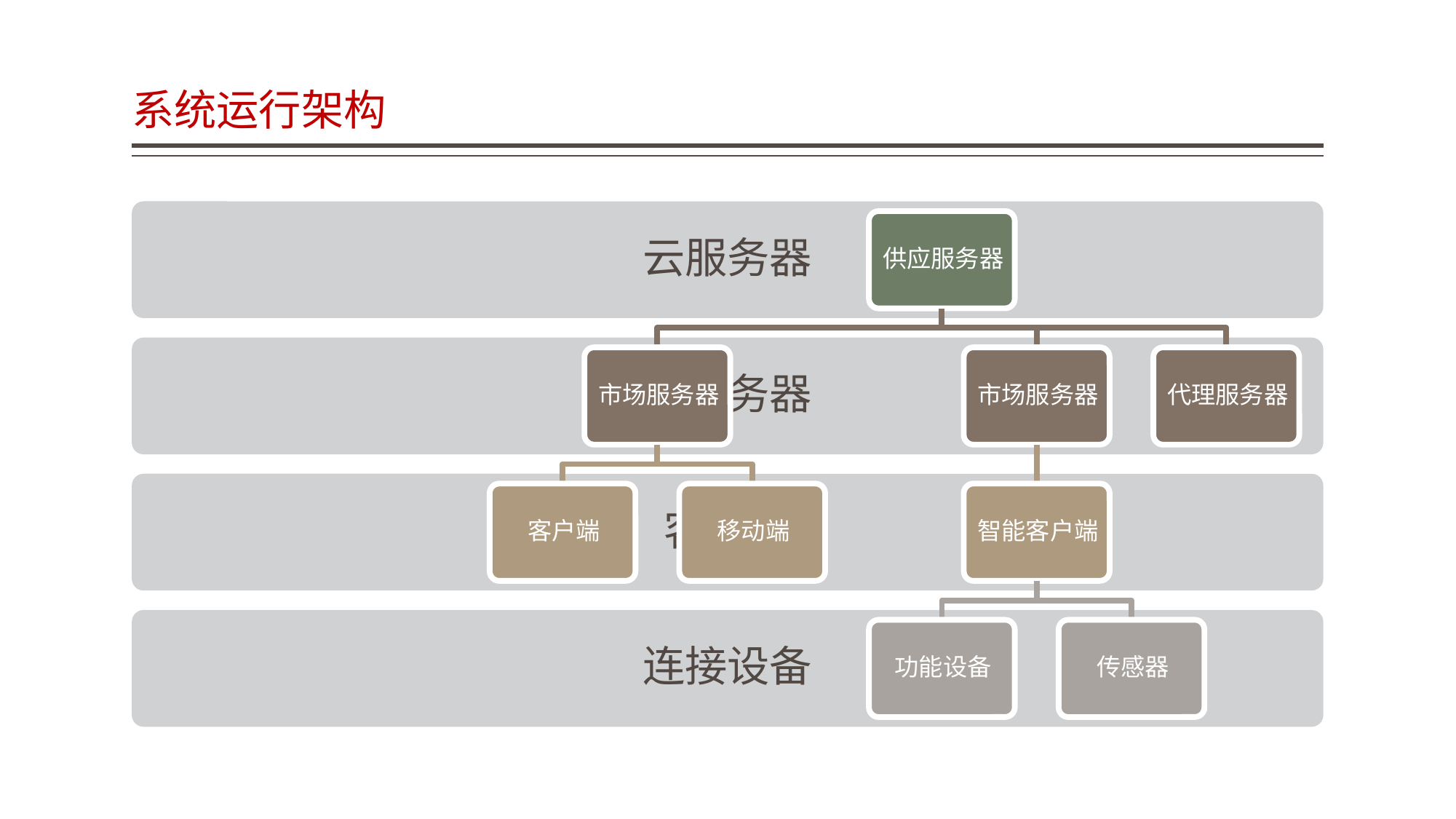

# 系统运行架构
连接设备
客户端
云服务器
云服务器
供应服务器
市场服务器
客户端
移动端
市场服务器
智能客户端
功能设备
传感器
代理服务器